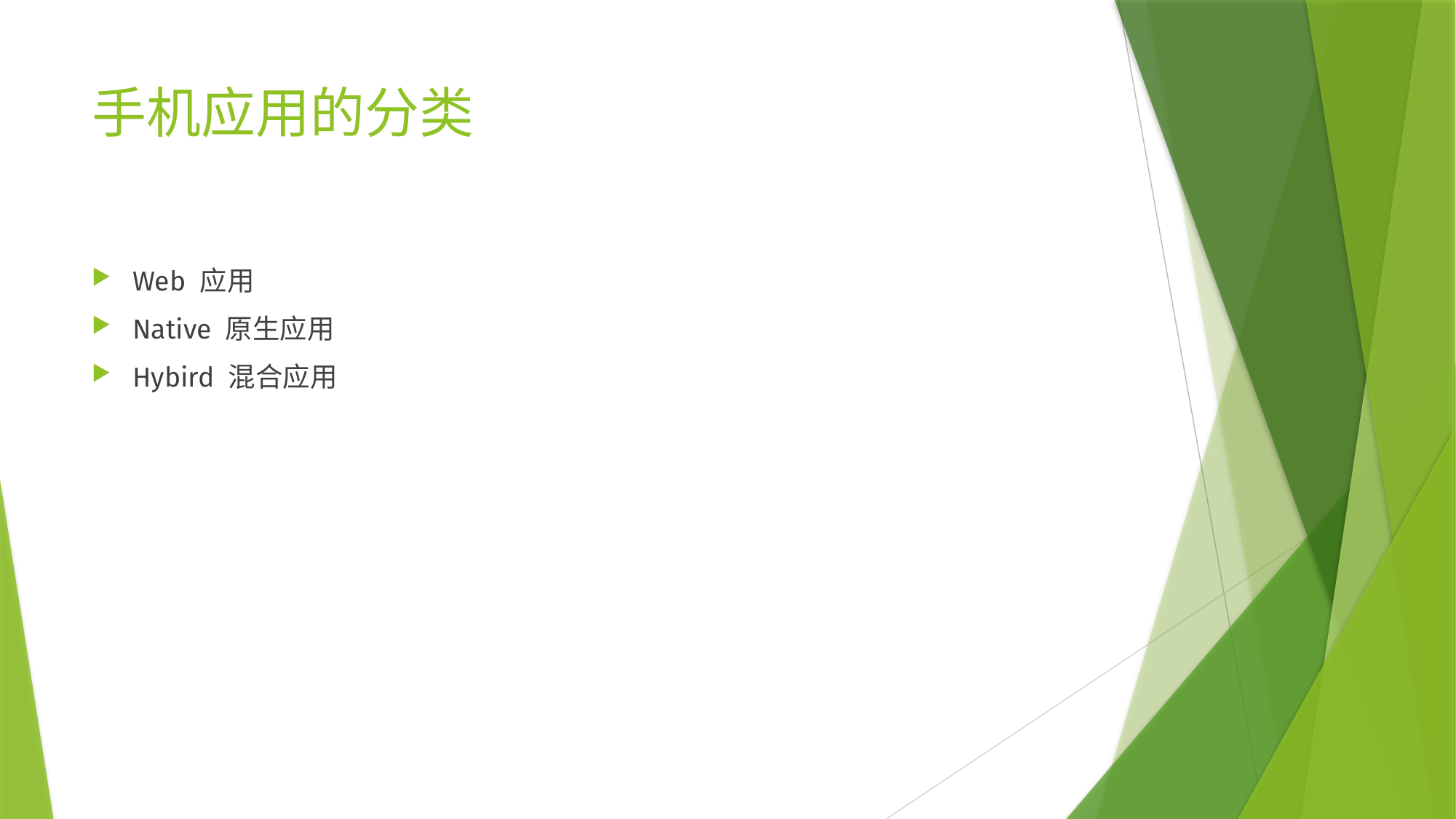

# 手机应用的分类
Web 应用
Native 原生应用
Hybird 混合应用